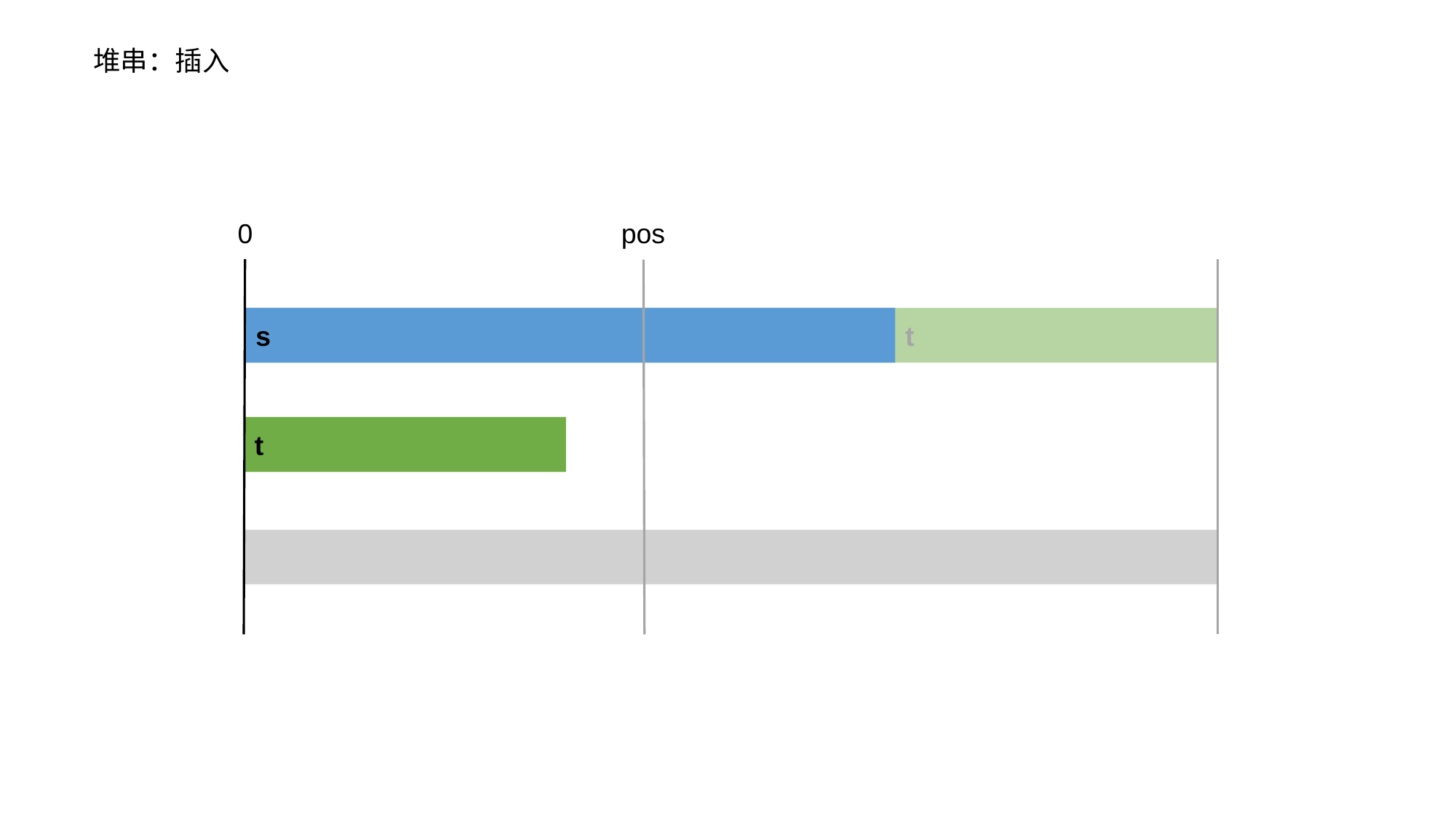

堆串：插入
0
pos
s
s

t

t